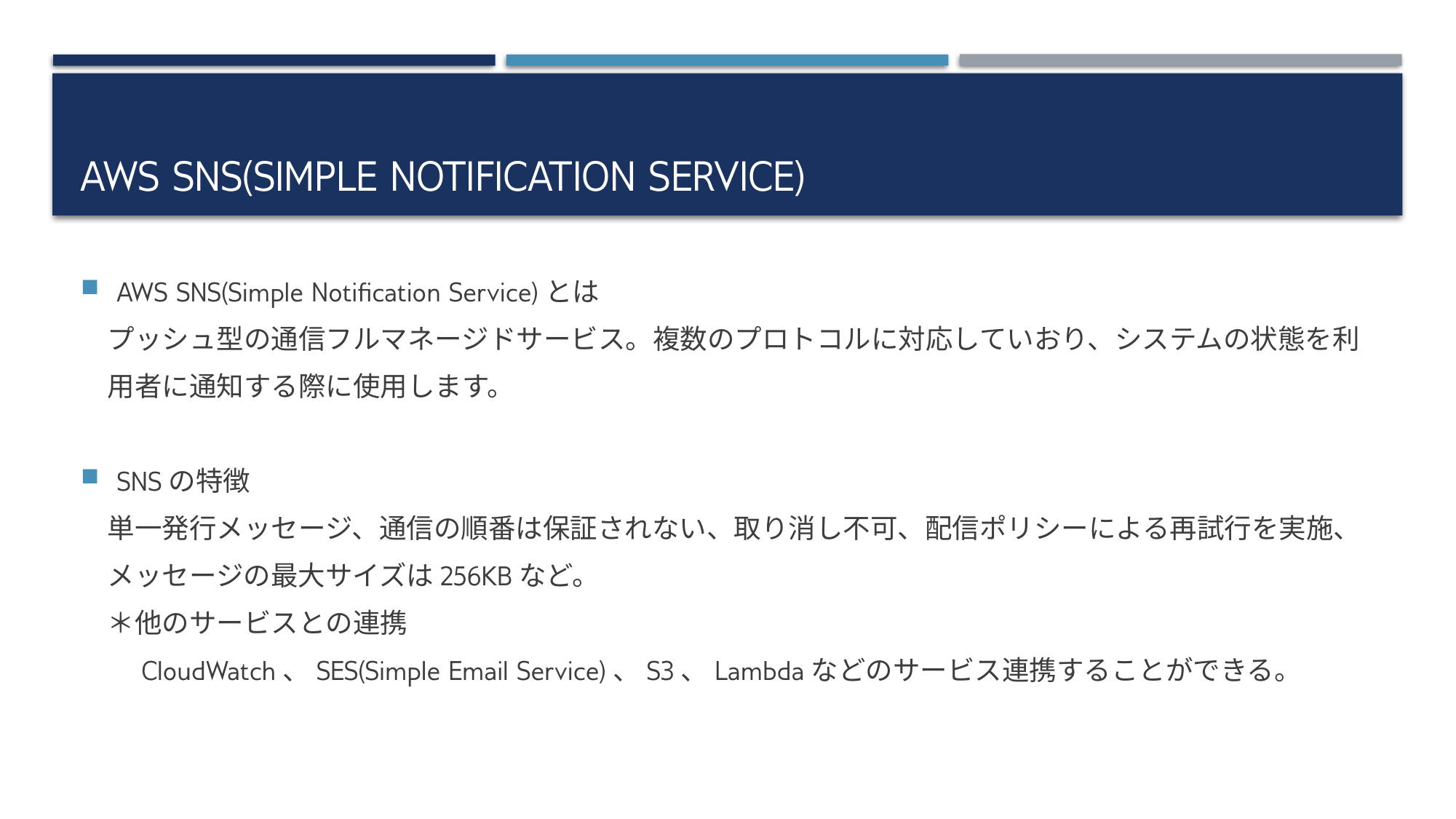

# AWS SNS(Simple Notification Service)
AWS SNS(Simple Notification Service)とは
　プッシュ型の通信フルマネージドサービス。複数のプロトコルに対応していおり、システムの状態を利
　用者に通知する際に使用します。

SNSの特徴
　単一発行メッセージ、通信の順番は保証されない、取り消し不可、配信ポリシーによる再試行を実施、
　メッセージの最大サイズは256KBなど。
　＊他のサービスとの連携
　　CloudWatch、SES(Simple Email Service)、S3、Lambdaなどのサービス連携することができる。